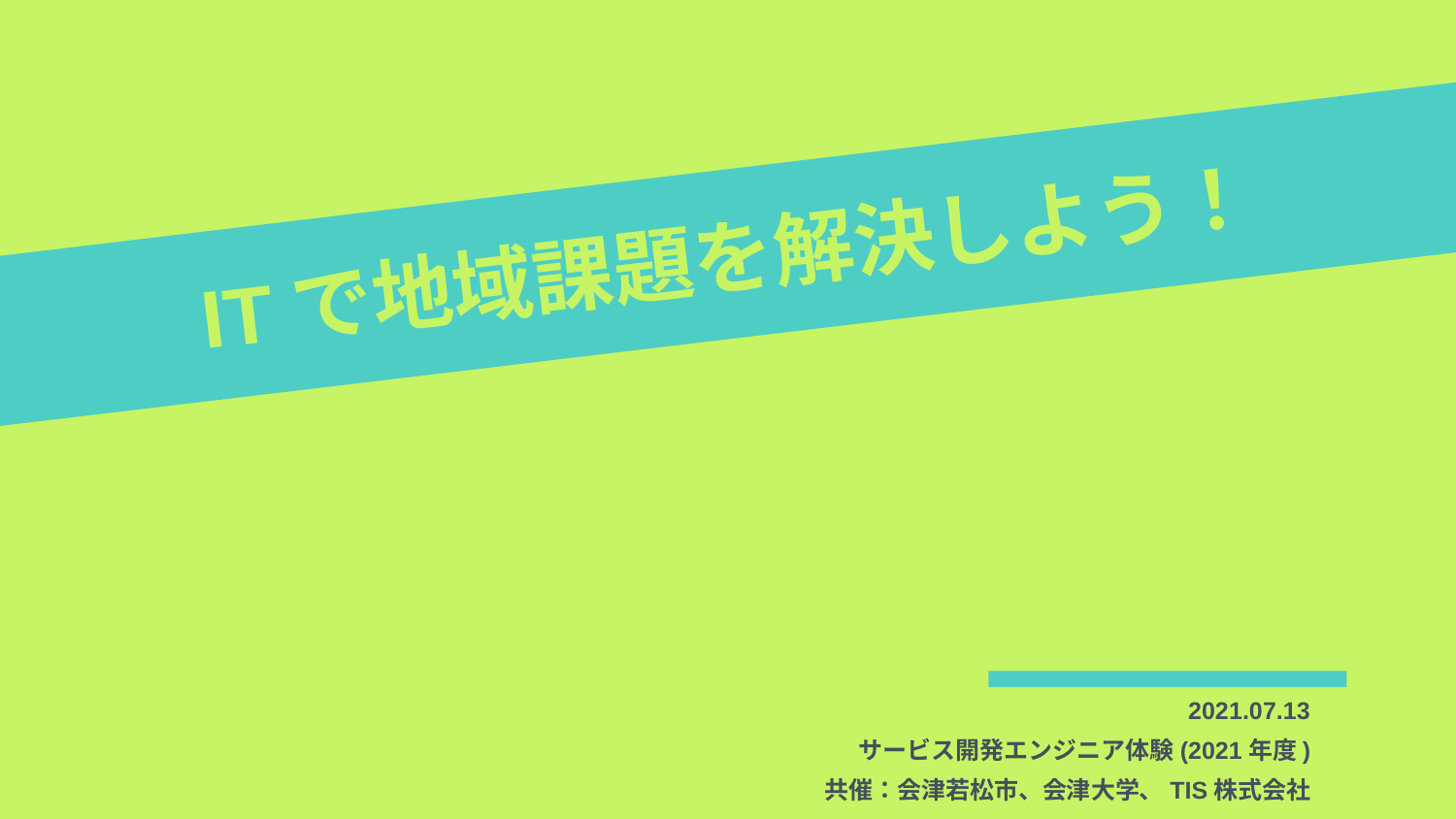

ITで地域課題を解決しよう！
2021.07.13
サービス開発エンジニア体験(2021年度)
共催：会津若松市、会津大学、TIS株式会社